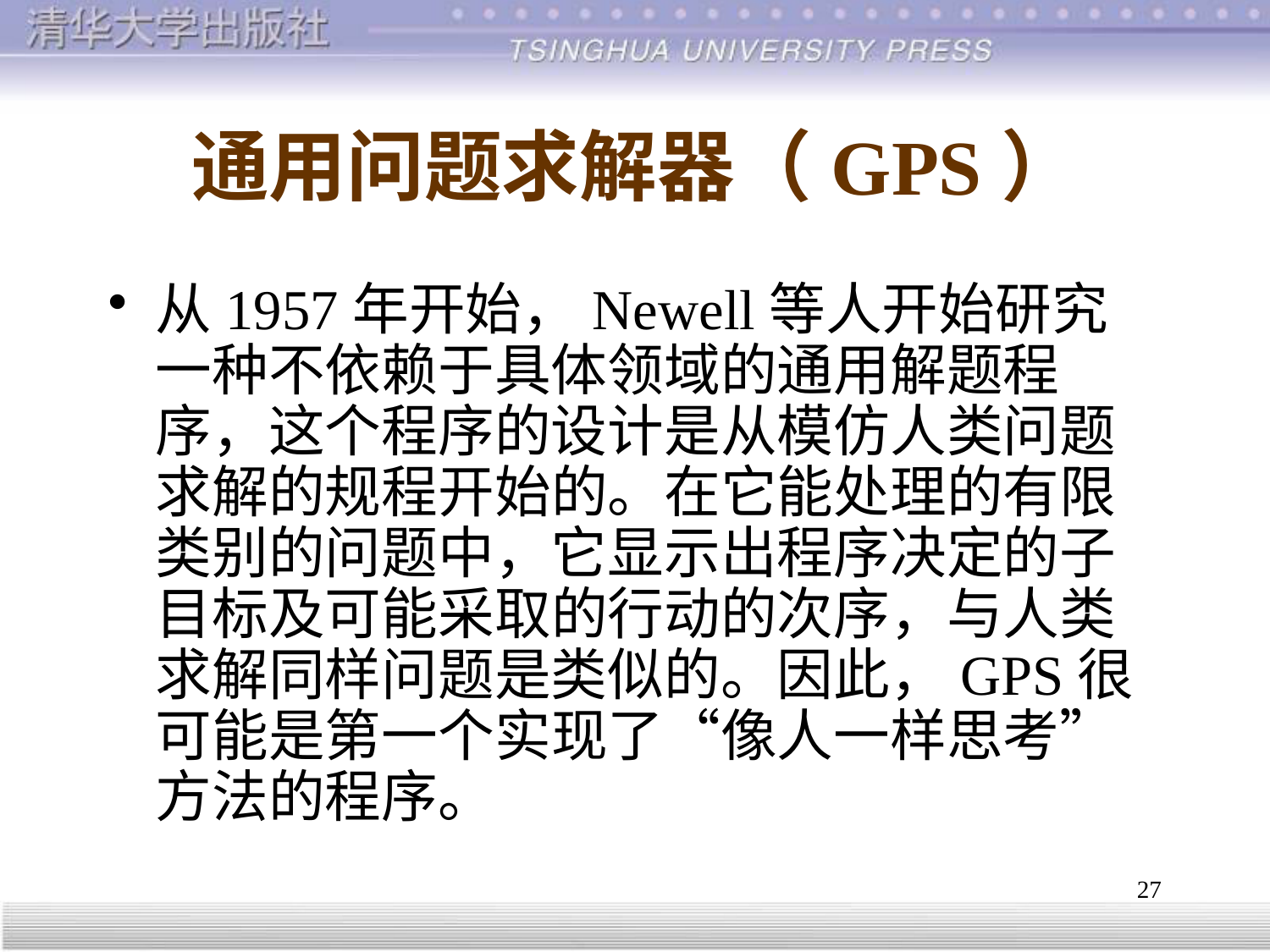

# 通用问题求解器（GPS）
从1957年开始，Newell等人开始研究一种不依赖于具体领域的通用解题程序，这个程序的设计是从模仿人类问题求解的规程开始的。在它能处理的有限类别的问题中，它显示出程序决定的子目标及可能采取的行动的次序，与人类求解同样问题是类似的。因此，GPS很可能是第一个实现了“像人一样思考”方法的程序。
27